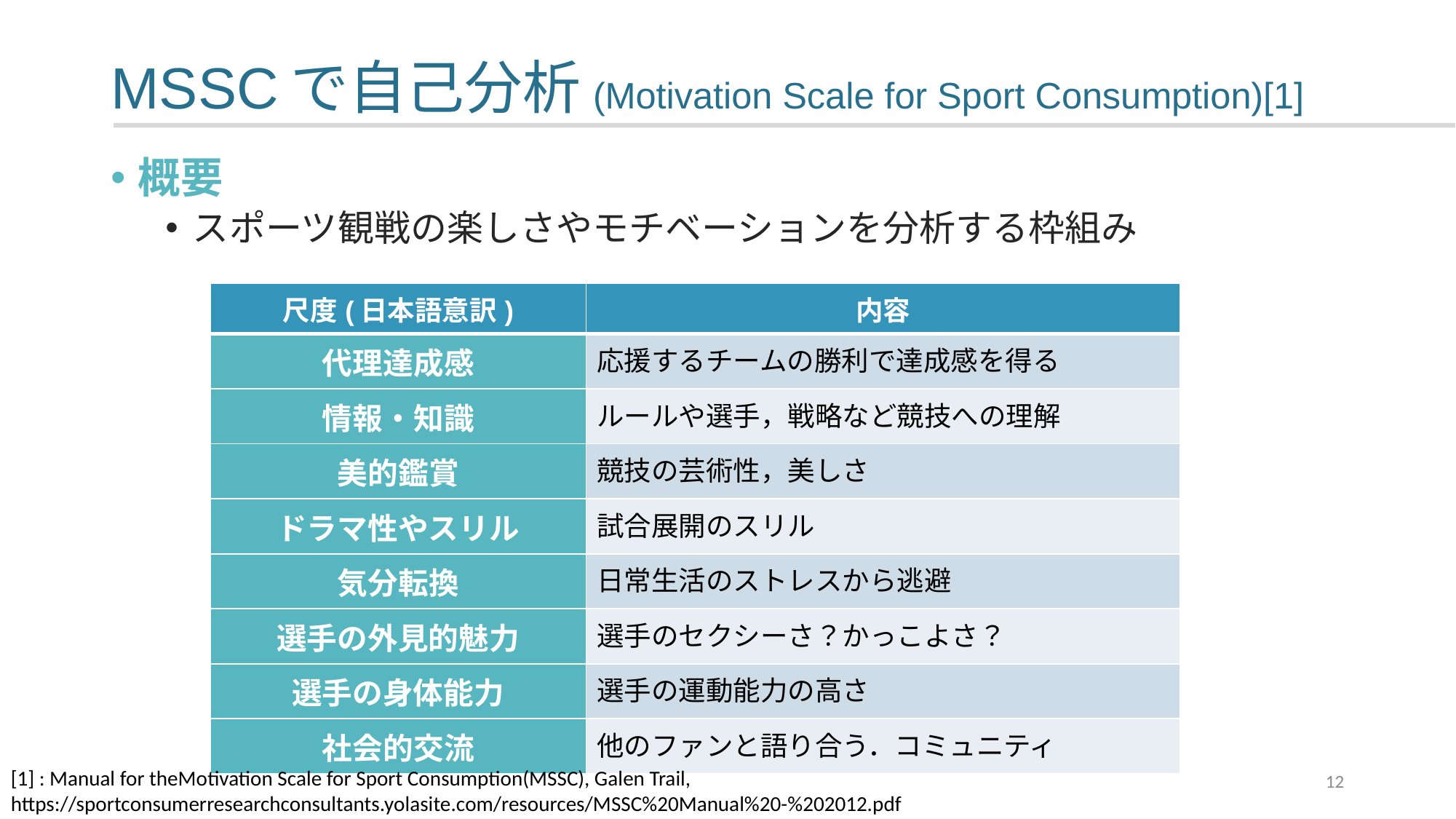

# MSSCで自己分析(Motivation Scale for Sport Consumption)[1]
概要
スポーツ観戦の楽しさやモチベーションを分析する枠組み

| 尺度(日本語意訳) | 内容 |
| --- | --- |
| 代理達成感 | 応援するチームの勝利で達成感を得る |
| 情報・知識 | ルールや選手，戦略など競技への理解 |
| 美的鑑賞 | 競技の芸術性，美しさ |
| ドラマ性やスリル | 試合展開のスリル |
| 気分転換 | 日常生活のストレスから逃避 |
| 選手の外見的魅力 | 選手のセクシーさ？かっこよさ？ |
| 選手の身体能力 | 選手の運動能力の高さ |
| 社会的交流 | 他のファンと語り合う．コミュニティ |
[1] : Manual for theMotivation Scale for Sport Consumption(MSSC), Galen Trail, https://sportconsumerresearchconsultants.yolasite.com/resources/MSSC%20Manual%20-%202012.pdf
12